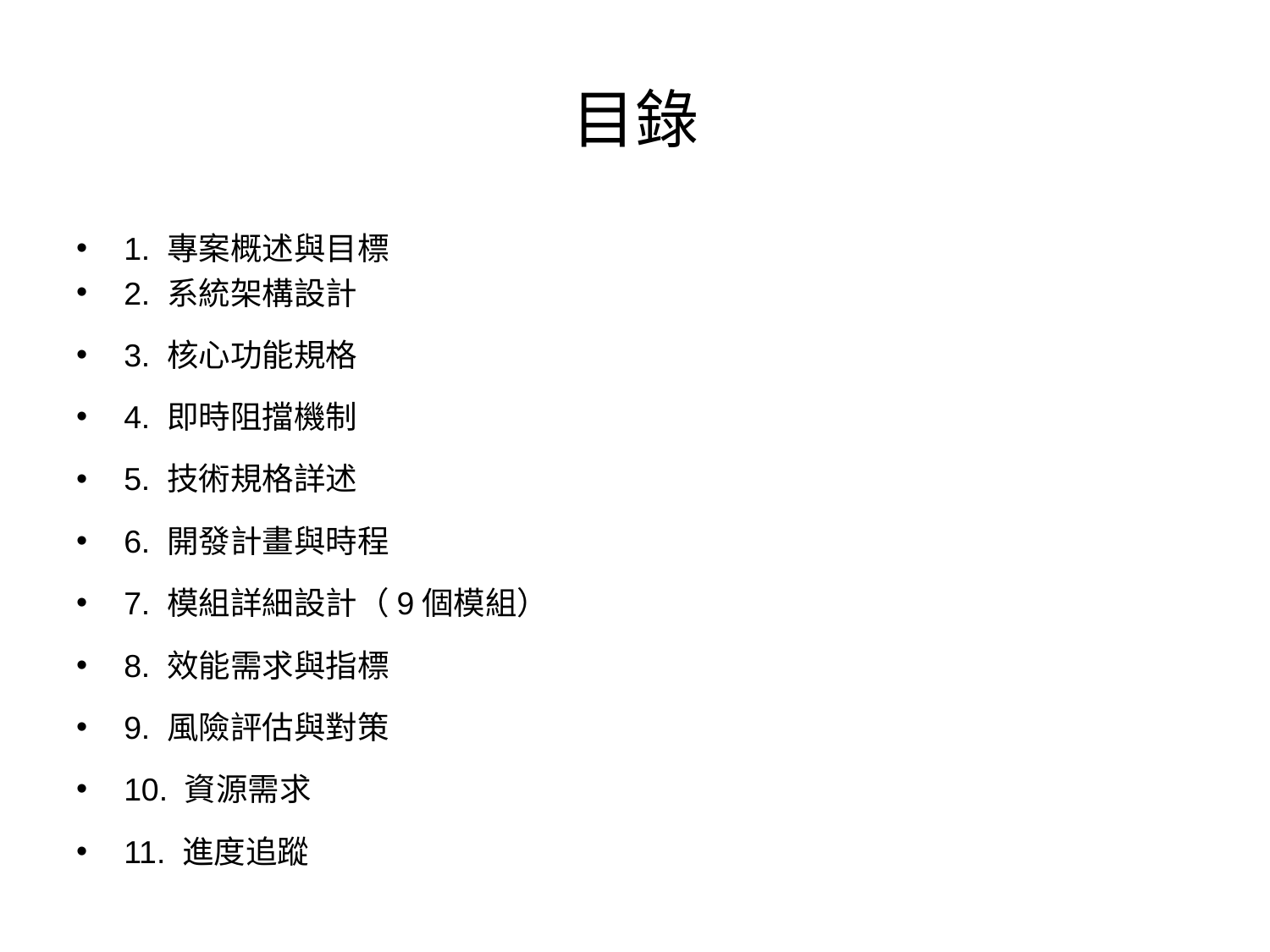

# 目錄
1. 專案概述與目標
2. 系統架構設計
3. 核心功能規格
4. 即時阻擋機制
5. 技術規格詳述
6. 開發計畫與時程
7. 模組詳細設計（9個模組）
8. 效能需求與指標
9. 風險評估與對策
10. 資源需求
11. 進度追蹤